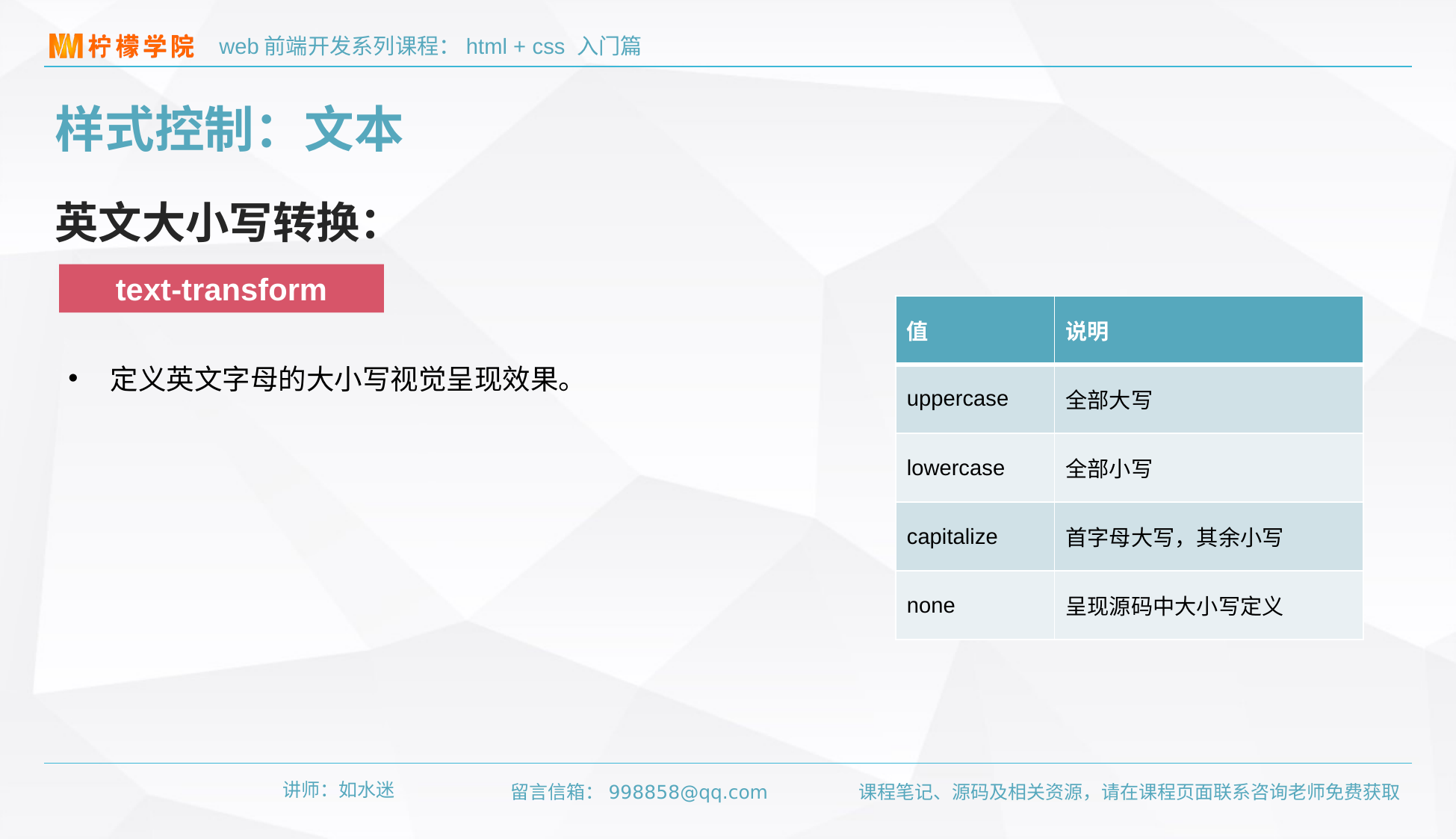

样式控制：文本
英文大小写转换：
text-transform
| 值 | 说明 |
| --- | --- |
| uppercase | 全部大写 |
| lowercase | 全部小写 |
| capitalize | 首字母大写，其余小写 |
| none | 呈现源码中大小写定义 |
定义英文字母的大小写视觉呈现效果。